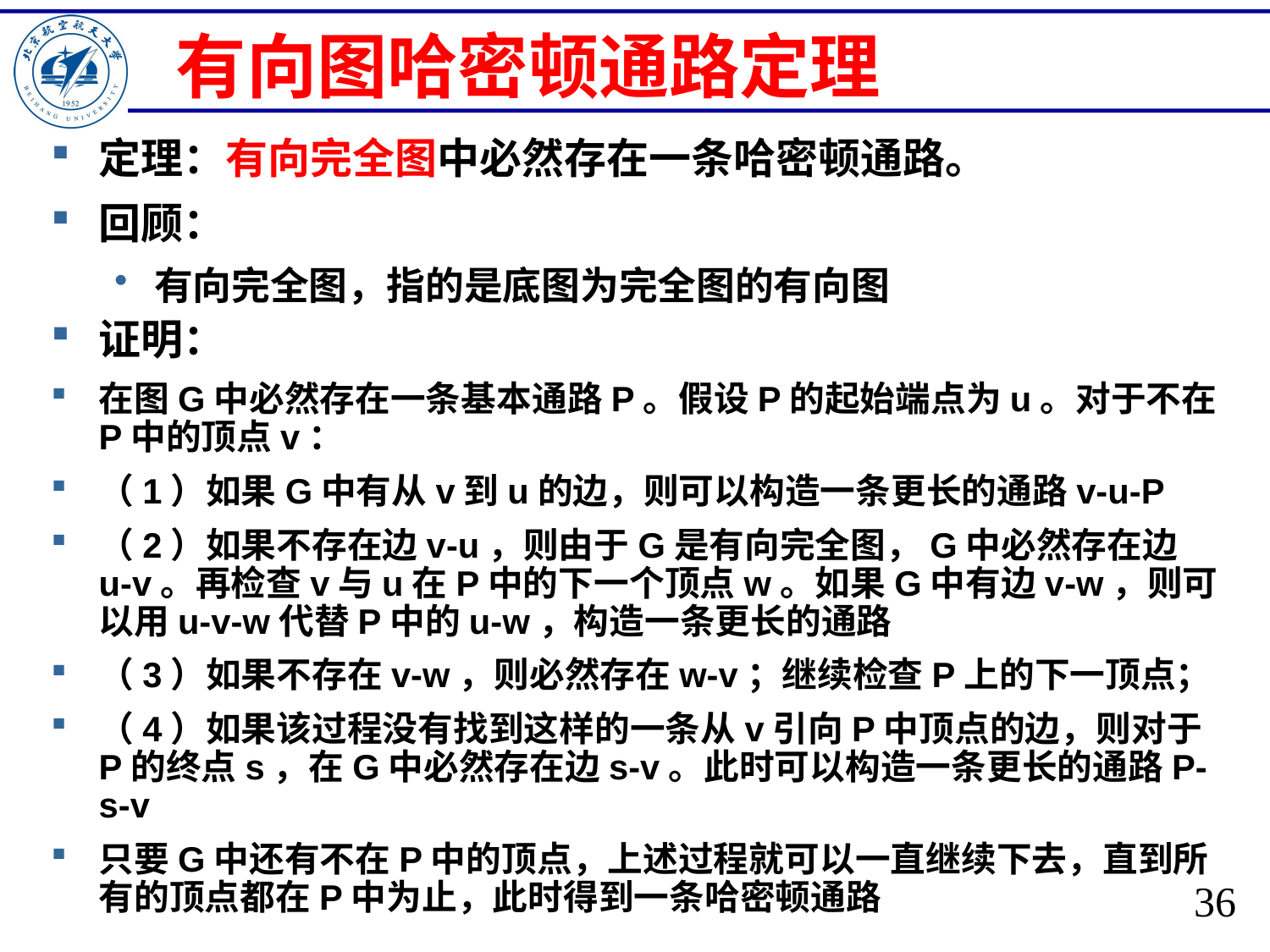

# 有向图哈密顿通路定理
定理：有向完全图中必然存在一条哈密顿通路。
回顾：
有向完全图，指的是底图为完全图的有向图
证明：
在图G中必然存在一条基本通路P。假设P的起始端点为u。对于不在P中的顶点v：
（1）如果G中有从v到u的边，则可以构造一条更长的通路v-u-P
（2）如果不存在边v-u，则由于G是有向完全图，G中必然存在边u-v。再检查v与u在P中的下一个顶点w。如果G中有边v-w，则可以用u-v-w代替P中的u-w，构造一条更长的通路
（3）如果不存在v-w，则必然存在w-v；继续检查P上的下一顶点；
（4）如果该过程没有找到这样的一条从v引向P中顶点的边，则对于P的终点s，在G中必然存在边s-v。此时可以构造一条更长的通路P-s-v
只要G中还有不在P中的顶点，上述过程就可以一直继续下去，直到所有的顶点都在P中为止，此时得到一条哈密顿通路